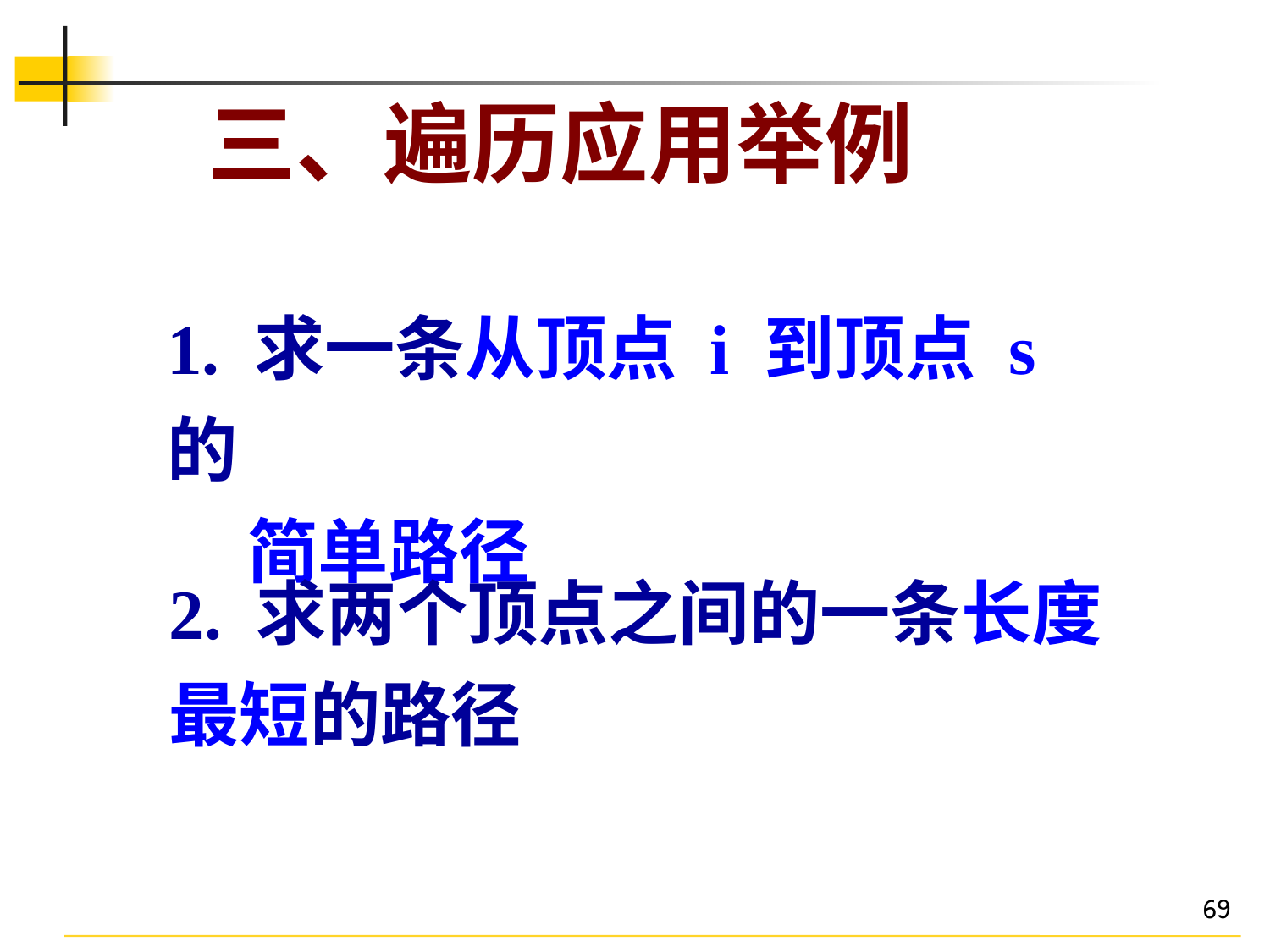

三、遍历应用举例
1. 求一条从顶点 i 到顶点 s 的
    简单路径
2. 求两个顶点之间的一条长度最短的路径
69